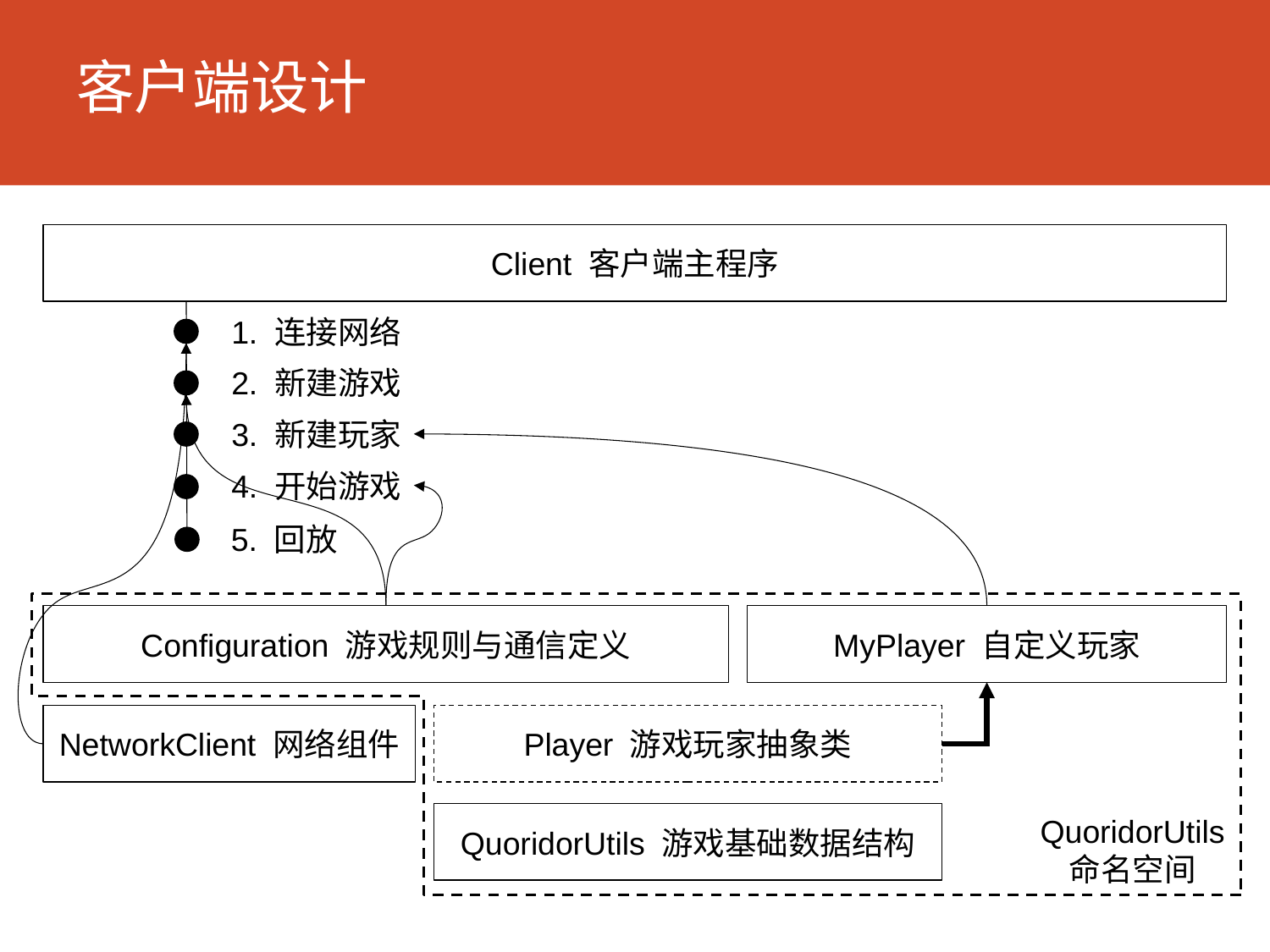

# 客户端设计
Client 客户端主程序
1. 连接网络

2. 新建游戏

3. 新建玩家

4. 开始游戏

5. 回放

Configuration 游戏规则与通信定义
MyPlayer 自定义玩家
NetworkClient 网络组件
Player 游戏玩家抽象类
QuoridorUtils 游戏基础数据结构
QuoridorUtils
命名空间